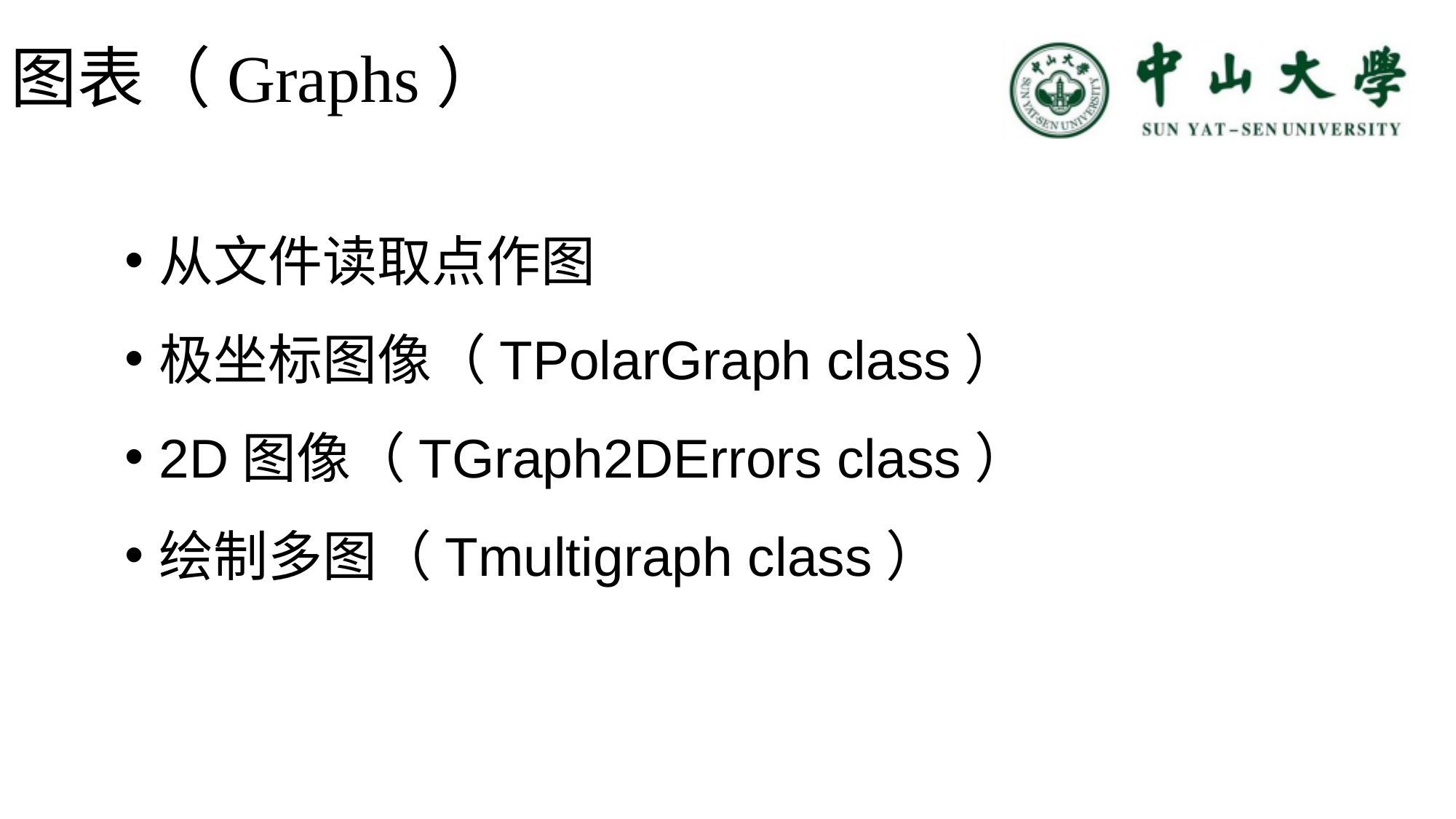

图表（Graphs）
从文件读取点作图
极坐标图像（TPolarGraph class）
2D图像（TGraph2DErrors class）
绘制多图（Tmultigraph class）